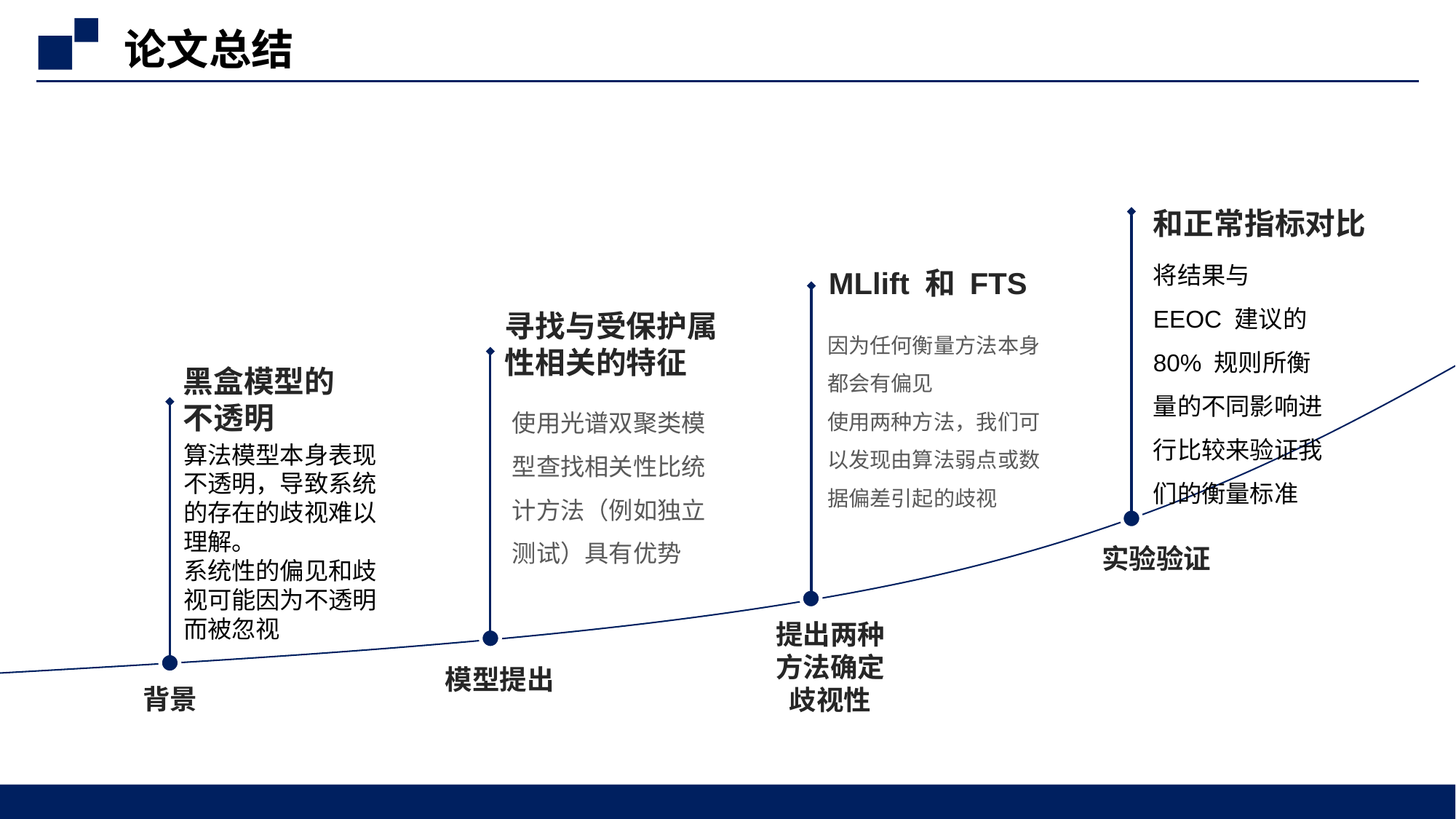

论文总结
和正常指标对比
将结果与 EEOC 建议的 80% 规则所衡量的不同影响进行比较来验证我们的衡量标准
MLlift 和 FTS
寻找与受保护属性相关的特征
因为任何衡量方法本身都会有偏见
使用两种方法，我们可以发现由算法弱点或数据偏差引起的歧视

黑盒模型的
不透明
使用光谱双聚类模型查找相关性比统计方法（例如独立测试）具有优势

算法模型本身表现不透明，导致系统的存在的歧视难以理解。
系统性的偏见和歧视可能因为不透明而被忽视

实验验证

提出两种方法确定歧视性

模型提出
背景